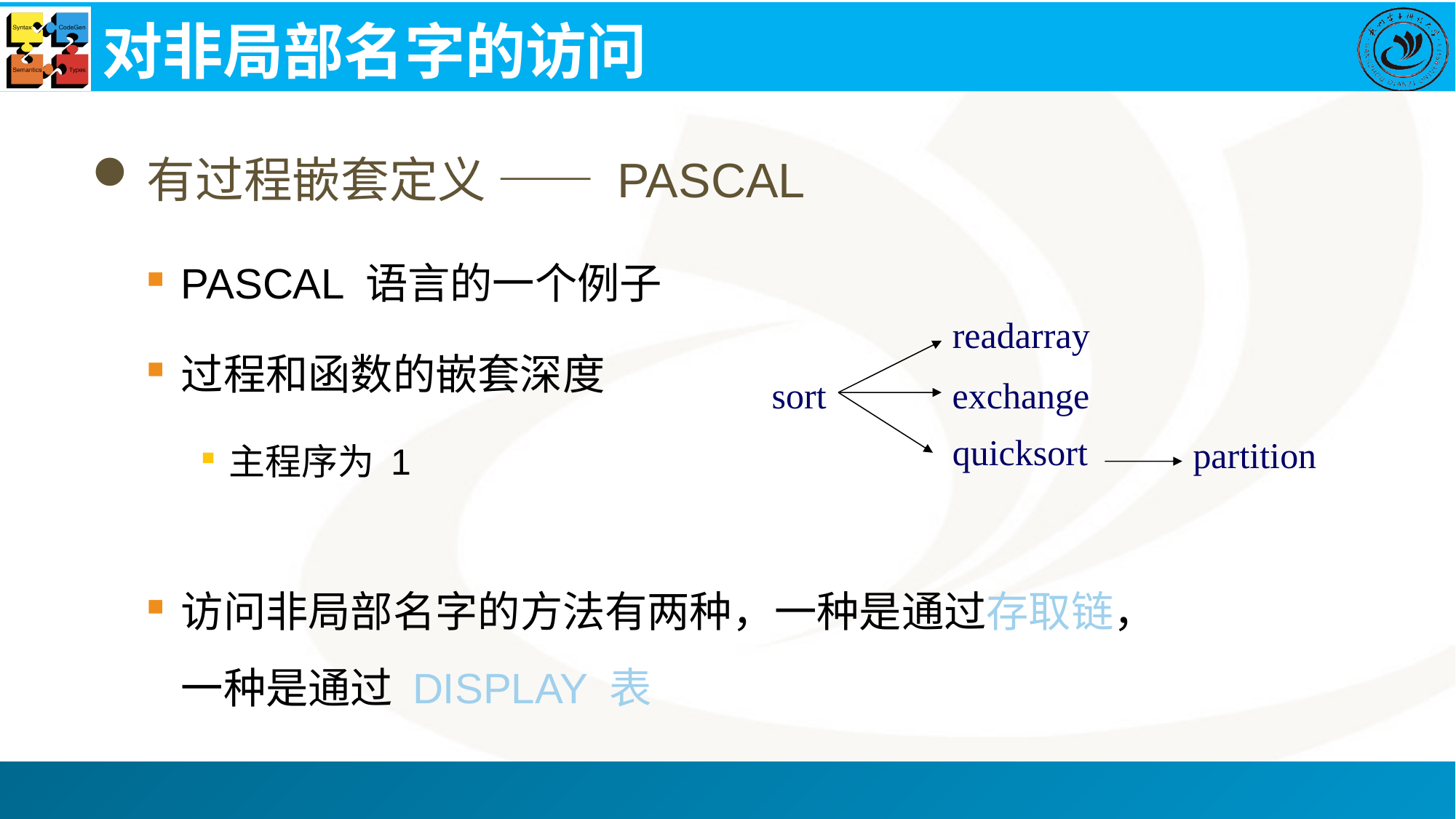

# 对非局部名字的访问
有过程嵌套定义 —— PASCAL
PASCAL 语言的一个例子
readarray

sort
exchange

quicksort
partition

过程和函数的嵌套深度
主程序为 1
访问非局部名字的方法有两种，一种是通过存取链，一种是通过 DISPLAY 表
49